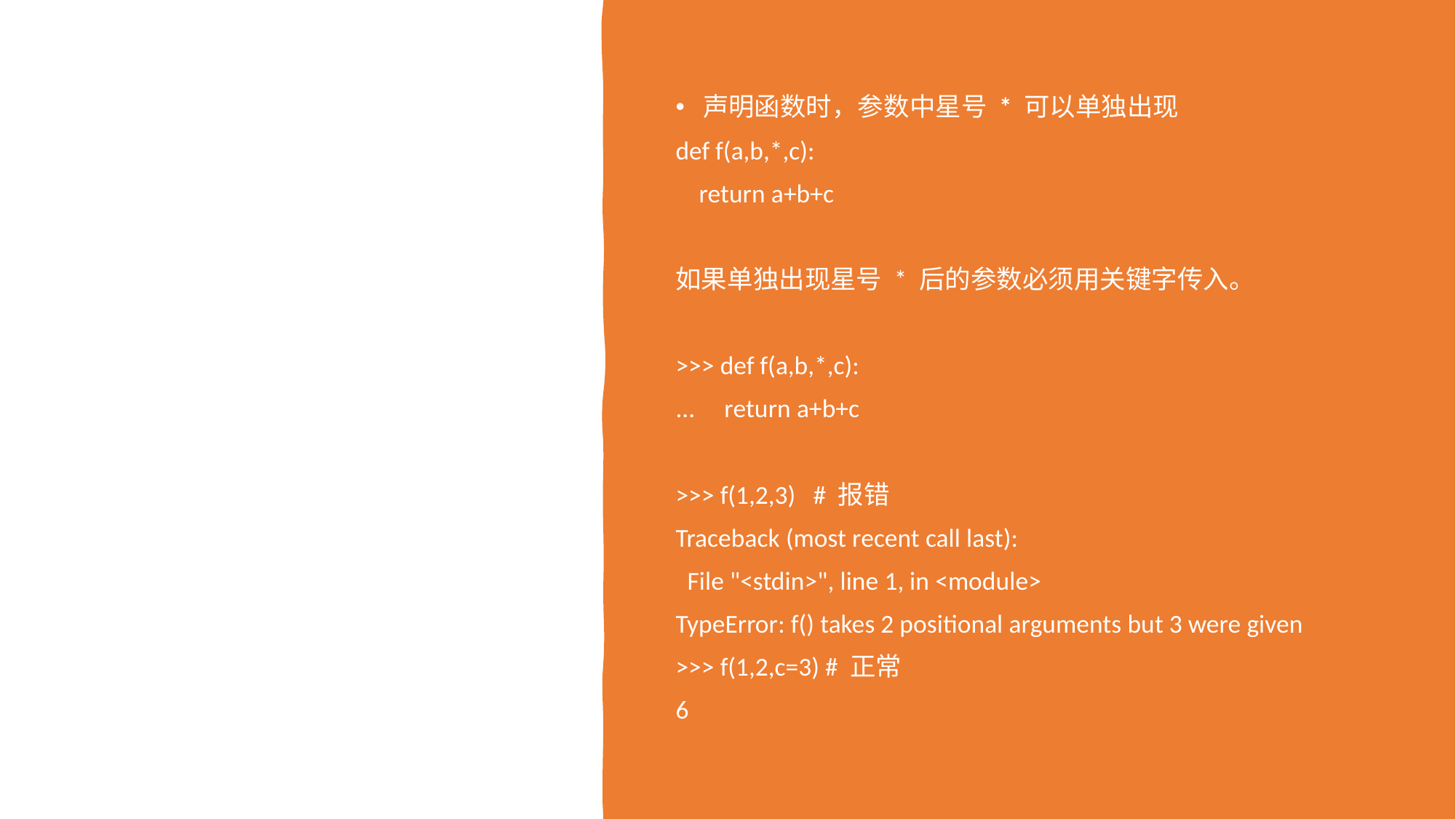

#
声明函数时，参数中星号 * 可以单独出现
def f(a,b,*,c):
    return a+b+c

如果单独出现星号 * 后的参数必须用关键字传入。

>>> def f(a,b,*,c):
...     return a+b+c

>>> f(1,2,3)   # 报错
Traceback (most recent call last):
  File "<stdin>", line 1, in <module>
TypeError: f() takes 2 positional arguments but 3 were given
>>> f(1,2,c=3) # 正常
6